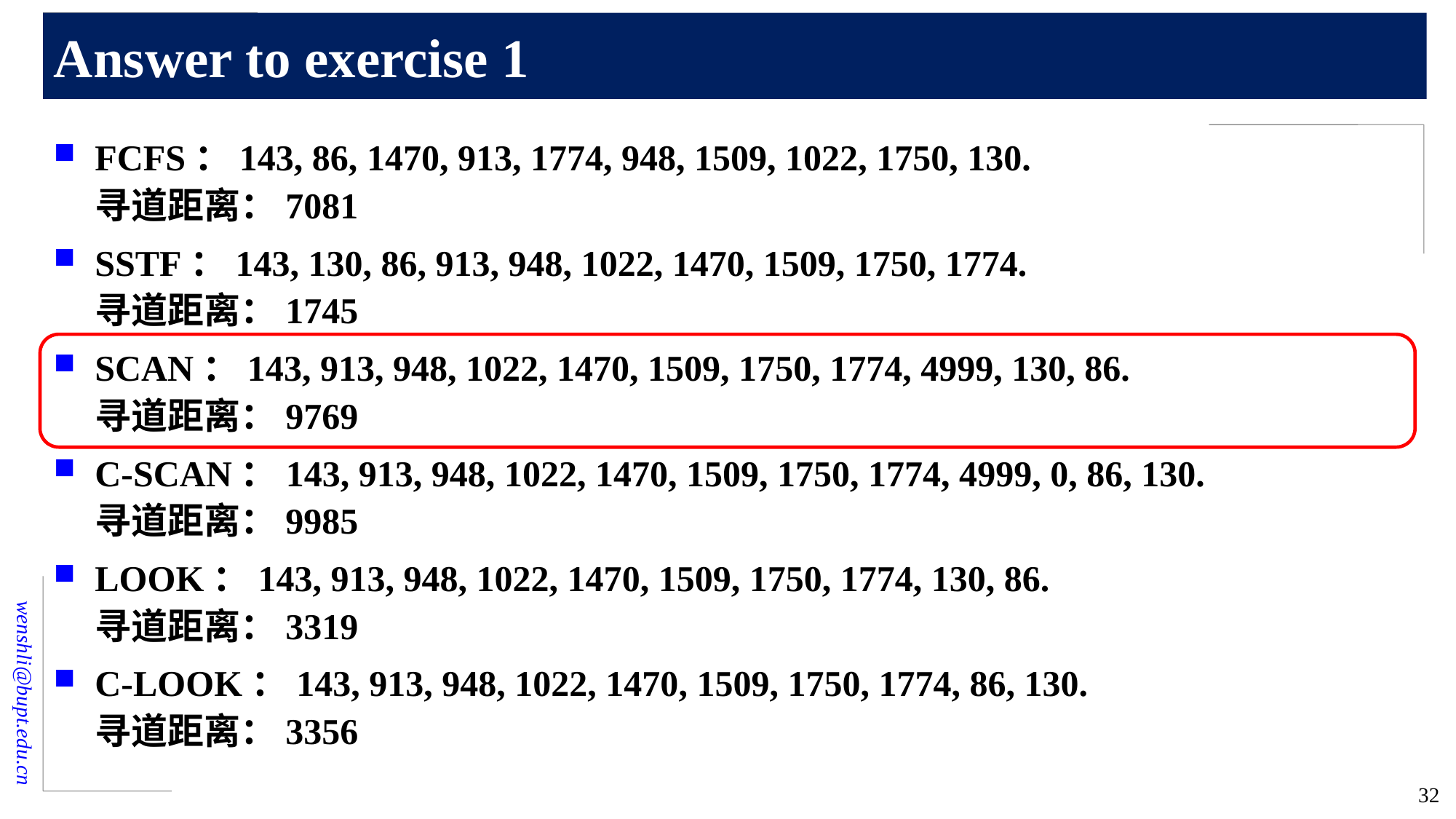

# Answer to exercise 1
FCFS：143, 86, 1470, 913, 1774, 948, 1509, 1022, 1750, 130.
寻道距离：7081
SSTF：143, 130, 86, 913, 948, 1022, 1470, 1509, 1750, 1774.
寻道距离：1745
SCAN：143, 913, 948, 1022, 1470, 1509, 1750, 1774, 4999, 130, 86.
寻道距离：9769
C-SCAN：143, 913, 948, 1022, 1470, 1509, 1750, 1774, 4999, 0, 86, 130.
寻道距离：9985
LOOK：143, 913, 948, 1022, 1470, 1509, 1750, 1774, 130, 86.
寻道距离：3319
C-LOOK：143, 913, 948, 1022, 1470, 1509, 1750, 1774, 86, 130.
寻道距离：3356

32